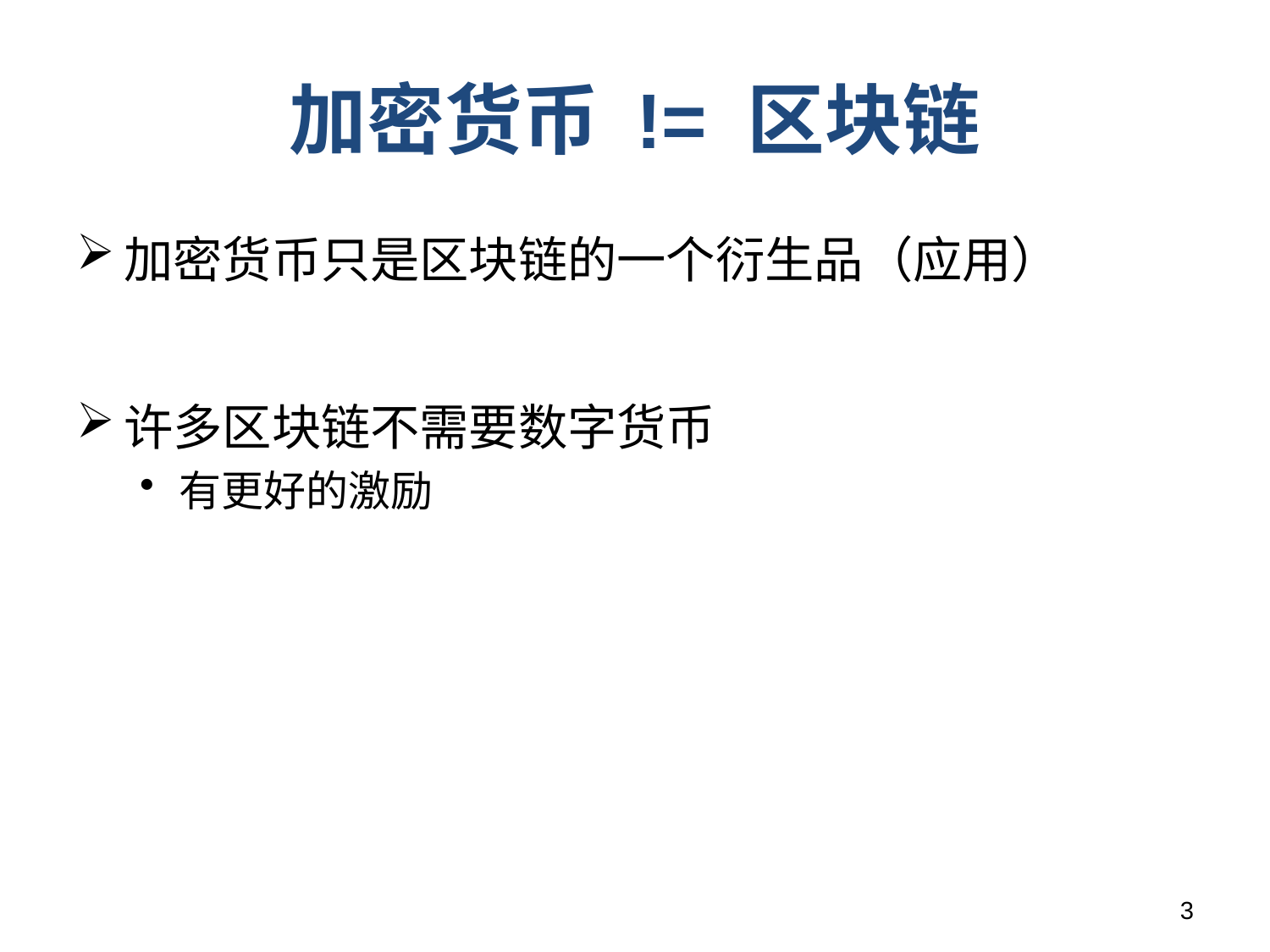

# 加密货币 != 区块链
加密货币只是区块链的一个衍生品（应用）

许多区块链不需要数字货币
有更好的激励
3